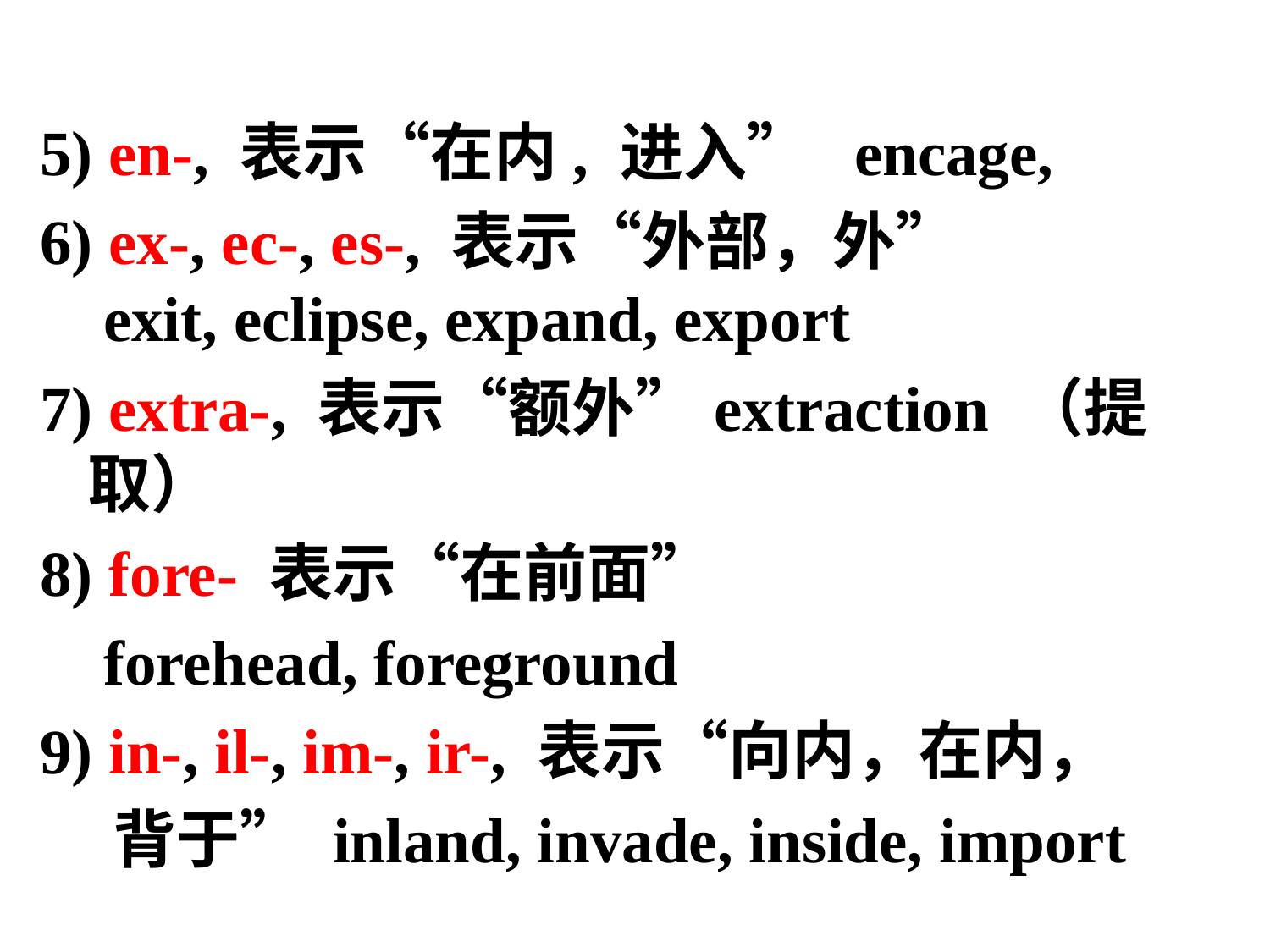

5) en-, 表示“在内, 进入”  encage,
6) ex-, ec-, es-, 表示“外部，外”
    exit, eclipse, expand, export
7) extra-, 表示“额外”extraction （提取）
8) fore- 表示“在前面”
    forehead, foreground
9) in-, il-, im-, ir-, 表示“向内，在内，
    背于” inland, invade, inside, import